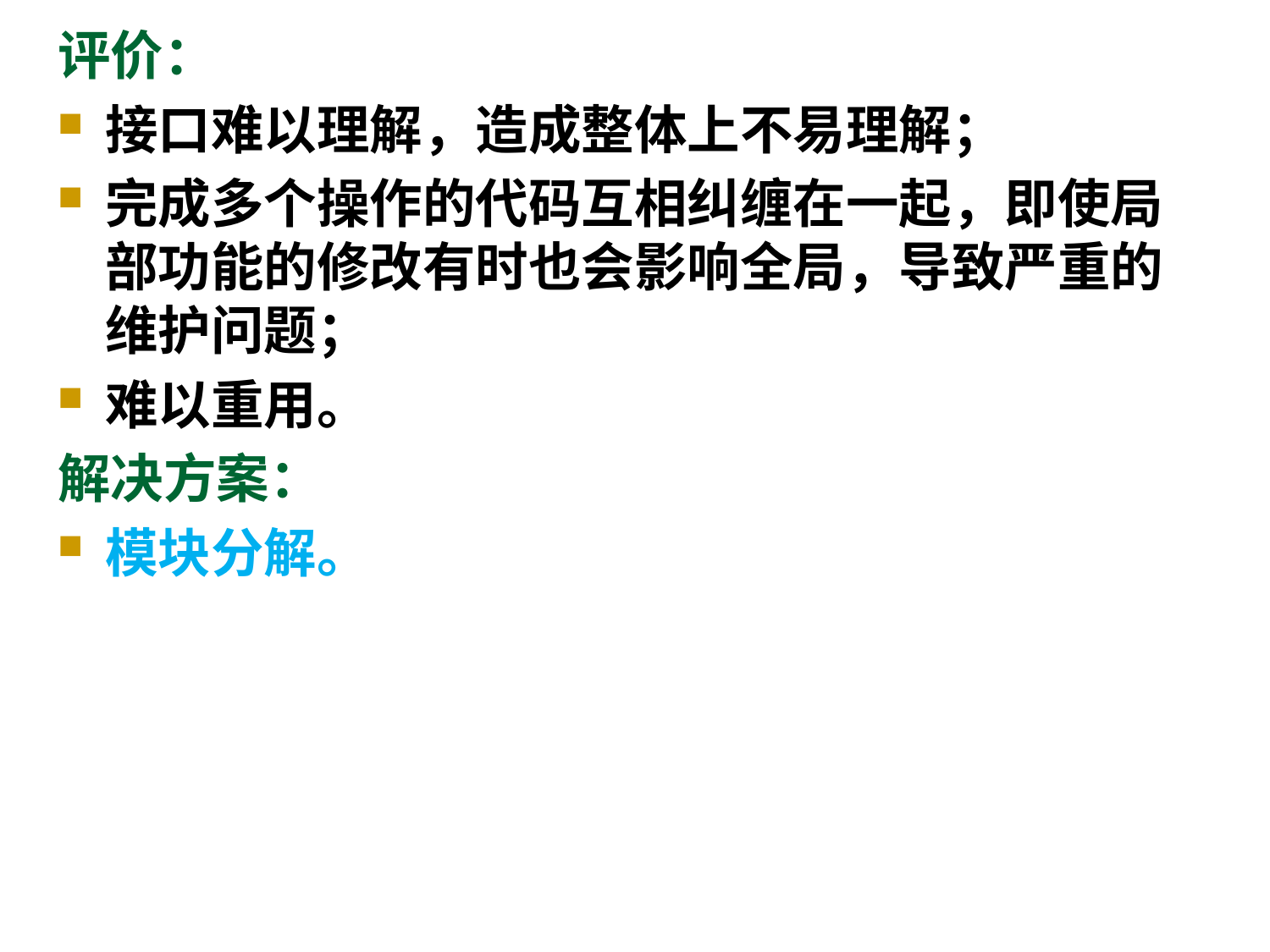

评价：
接口难以理解，造成整体上不易理解；
完成多个操作的代码互相纠缠在一起，即使局部功能的修改有时也会影响全局，导致严重的维护问题；
难以重用。
解决方案：
模块分解。